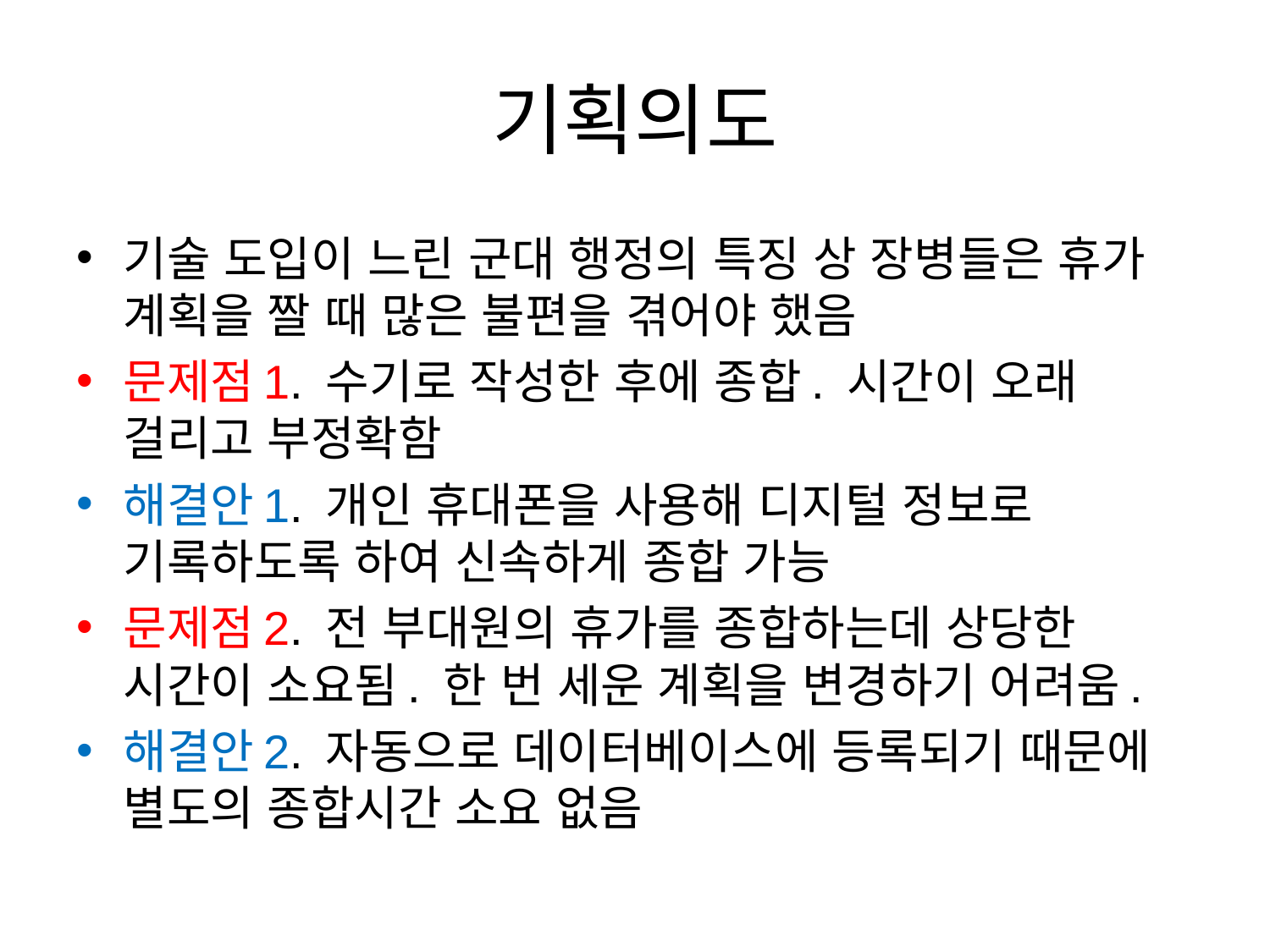

# 기획의도
기술 도입이 느린 군대 행정의 특징 상 장병들은 휴가 계획을 짤 때 많은 불편을 겪어야 했음
문제점1. 수기로 작성한 후에 종합. 시간이 오래 걸리고 부정확함
해결안1. 개인 휴대폰을 사용해 디지털 정보로 기록하도록 하여 신속하게 종합 가능
문제점2. 전 부대원의 휴가를 종합하는데 상당한 시간이 소요됨. 한 번 세운 계획을 변경하기 어려움.
해결안2. 자동으로 데이터베이스에 등록되기 때문에 별도의 종합시간 소요 없음